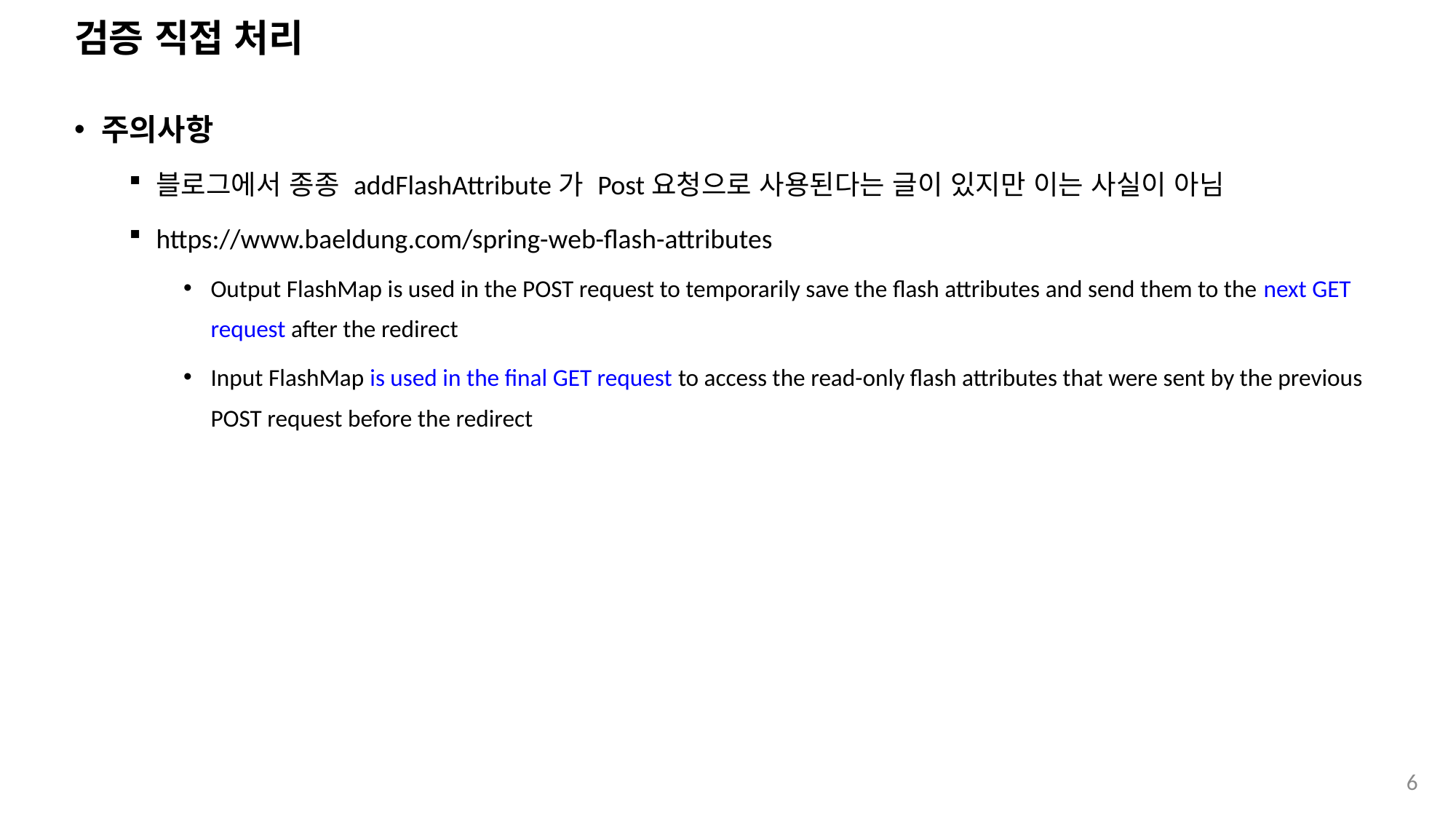

# 검증 직접 처리
주의사항
블로그에서 종종 addFlashAttribute가 Post요청으로 사용된다는 글이 있지만 이는 사실이 아님
https://www.baeldung.com/spring-web-flash-attributes
Output FlashMap is used in the POST request to temporarily save the flash attributes and send them to the next GET request after the redirect
Input FlashMap is used in the final GET request to access the read-only flash attributes that were sent by the previous POST request before the redirect

6